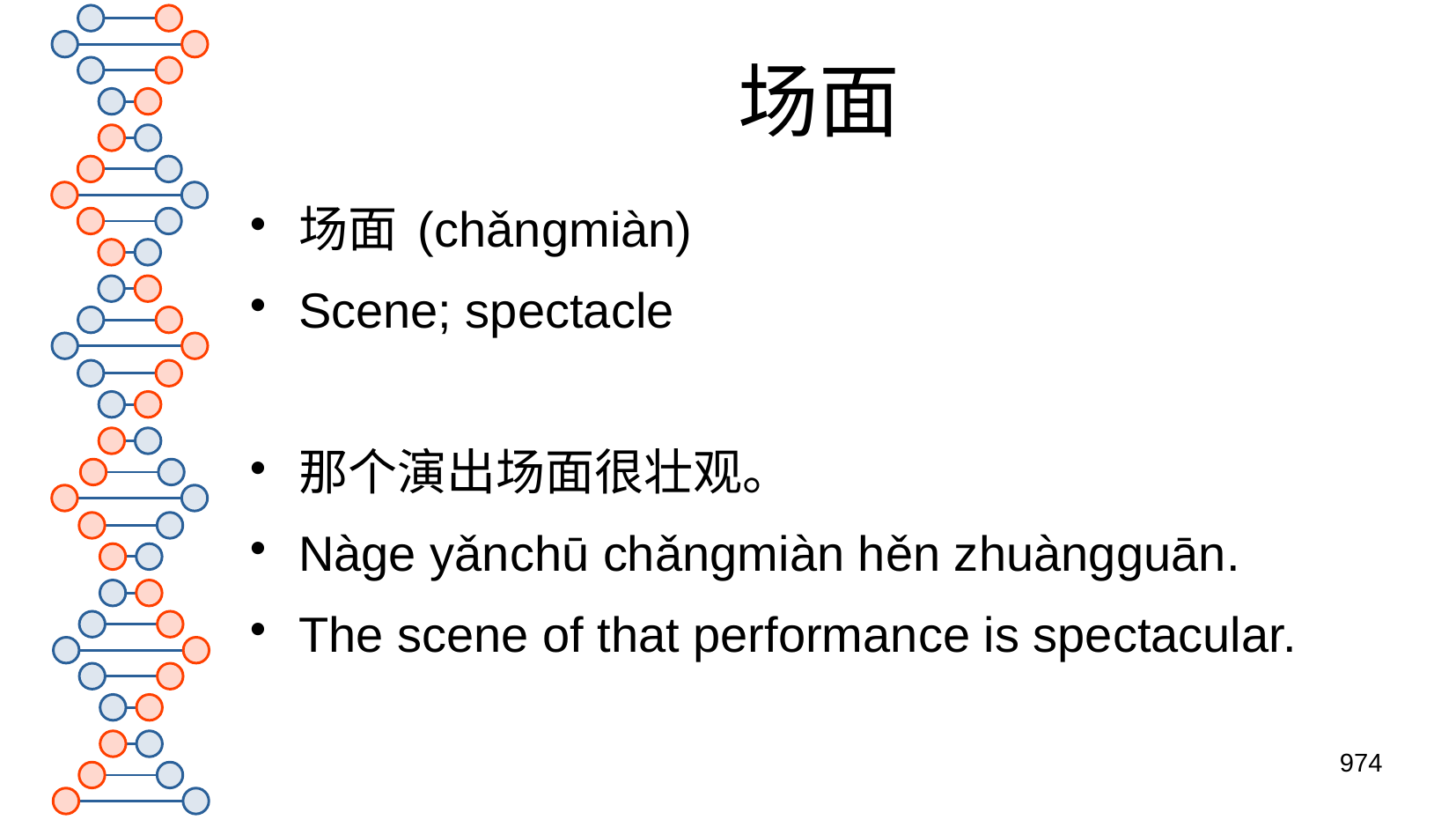

# 场面
场面 (chǎngmiàn)
Scene; spectacle

那个演出场面很壮观。
Nàge yǎnchū chǎngmiàn hěn zhuàngguān.
The scene of that performance is spectacular.

974